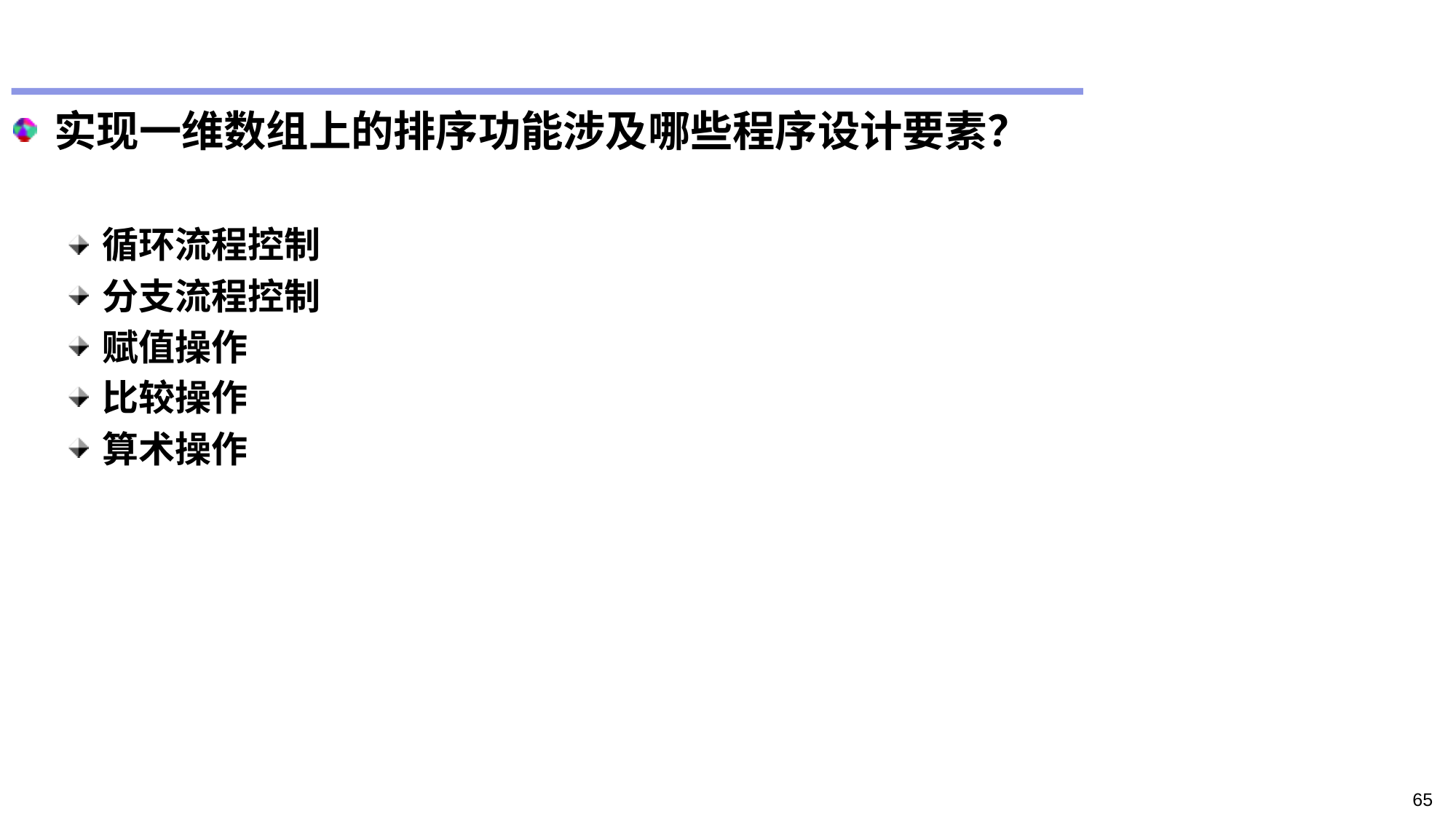

#
实现一维数组上的排序功能涉及哪些程序设计要素？

循环流程控制
分支流程控制
赋值操作
比较操作
算术操作
65